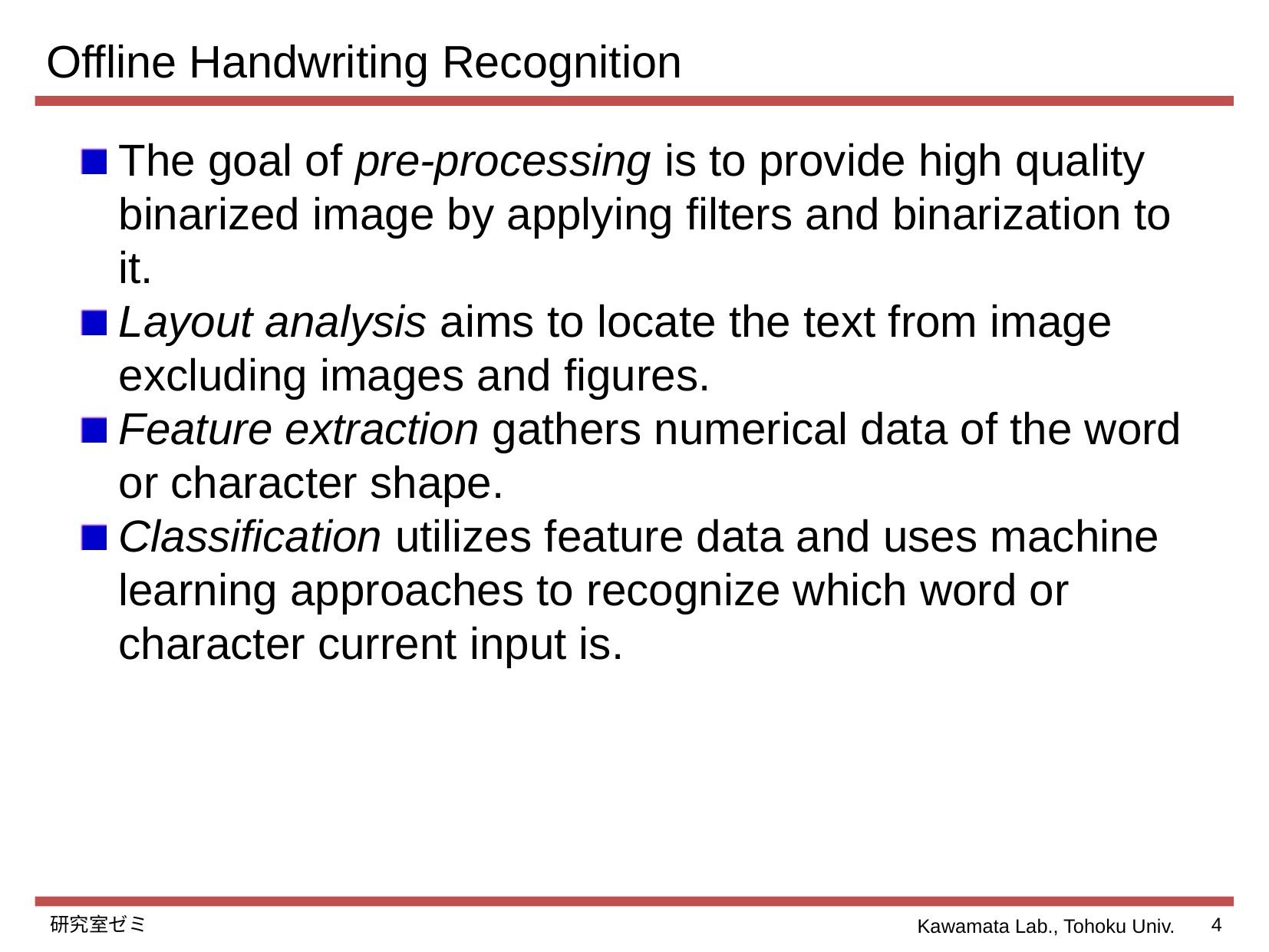

Offline Handwriting Recognition
The goal of pre-processing is to provide high quality binarized image by applying filters and binarization to it.
Layout analysis aims to locate the text from image excluding images and figures.
Feature extraction gathers numerical data of the word or character shape.
Classification utilizes feature data and uses machine learning approaches to recognize which word or character current input is.

研究室ゼミ
4